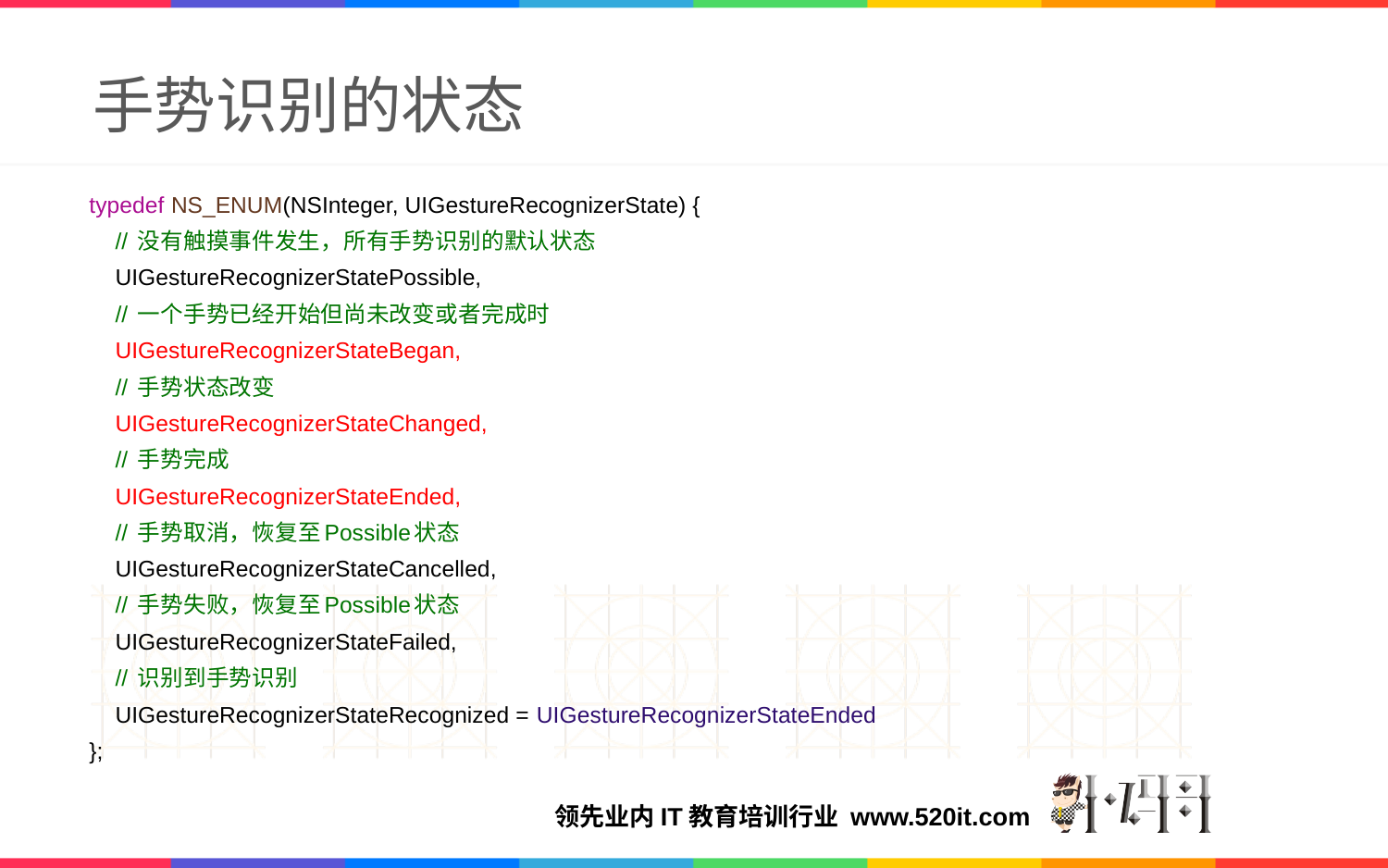

# 手势识别的状态
typedef NS_ENUM(NSInteger, UIGestureRecognizerState) {
    // 没有触摸事件发生，所有手势识别的默认状态
    UIGestureRecognizerStatePossible,
    // 一个手势已经开始但尚未改变或者完成时
    UIGestureRecognizerStateBegan,
    // 手势状态改变
    UIGestureRecognizerStateChanged,
    // 手势完成
    UIGestureRecognizerStateEnded,
    // 手势取消，恢复至Possible状态
    UIGestureRecognizerStateCancelled,
    // 手势失败，恢复至Possible状态
    UIGestureRecognizerStateFailed,
    // 识别到手势识别
    UIGestureRecognizerStateRecognized = UIGestureRecognizerStateEnded
};